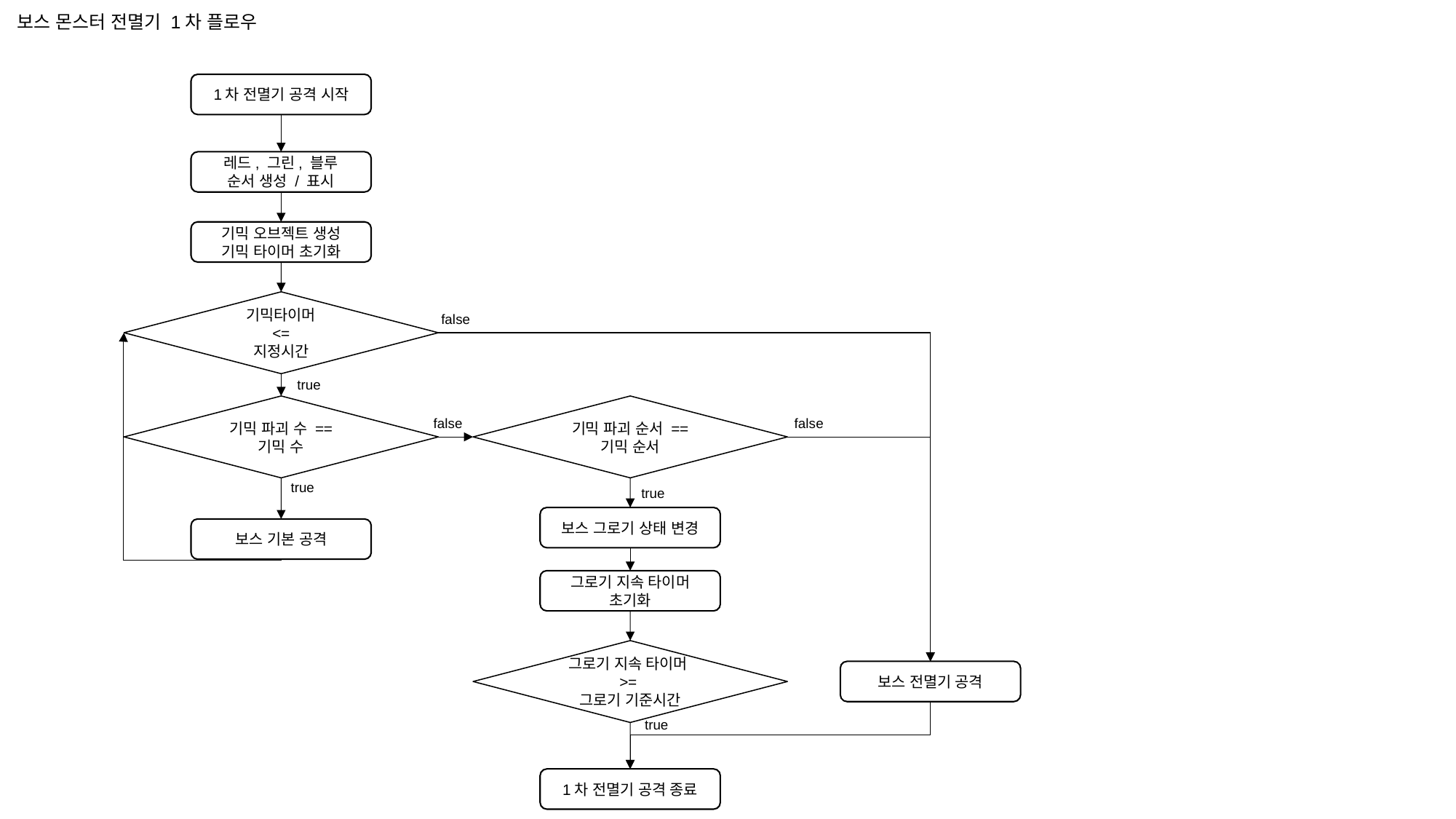

보스 몬스터 전멸기 1차 플로우
1차 전멸기 공격 시작
레드, 그린, 블루
순서 생성 / 표시
기믹 오브젝트 생성
기믹 타이머 초기화
기믹타이머
<=
지정시간
false
true
기믹 파괴 수 ==
기믹 수
기믹 파괴 순서 ==
기믹 순서
false
false
true
true
보스 그로기 상태 변경
보스 기본 공격
그로기 지속 타이머
초기화
그로기 지속 타이머
>=
그로기 기준시간
보스 전멸기 공격
true
1차 전멸기 공격 종료